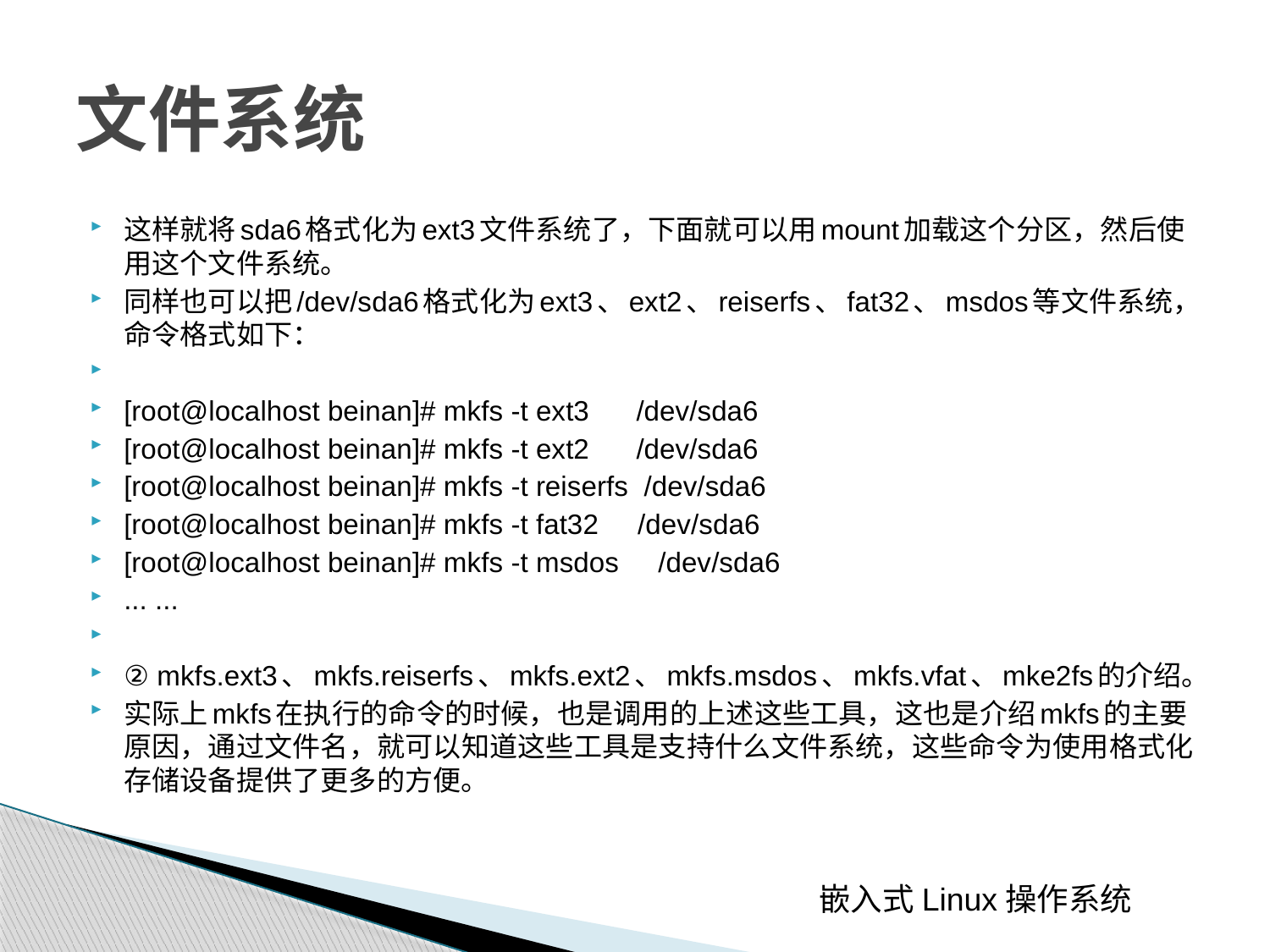

# 文件系统
这样就将sda6格式化为ext3文件系统了，下面就可以用mount加载这个分区，然后使用这个文件系统。
同样也可以把/dev/sda6格式化为ext3、ext2、reiserfs、fat32、msdos等文件系统，命令格式如下：

[root@localhost beinan]# mkfs -t ext3      /dev/sda6
[root@localhost beinan]# mkfs -t ext2      /dev/sda6
[root@localhost beinan]# mkfs -t reiserfs  /dev/sda6
[root@localhost beinan]# mkfs -t fat32     /dev/sda6
[root@localhost beinan]# mkfs -t msdos     /dev/sda6
... ...

② mkfs.ext3、mkfs.reiserfs、mkfs.ext2、mkfs.msdos、mkfs.vfat、mke2fs的介绍。
实际上mkfs在执行的命令的时候，也是调用的上述这些工具，这也是介绍mkfs的主要原因，通过文件名，就可以知道这些工具是支持什么文件系统，这些命令为使用格式化存储设备提供了更多的方便。

         嵌入式Linux操作系统